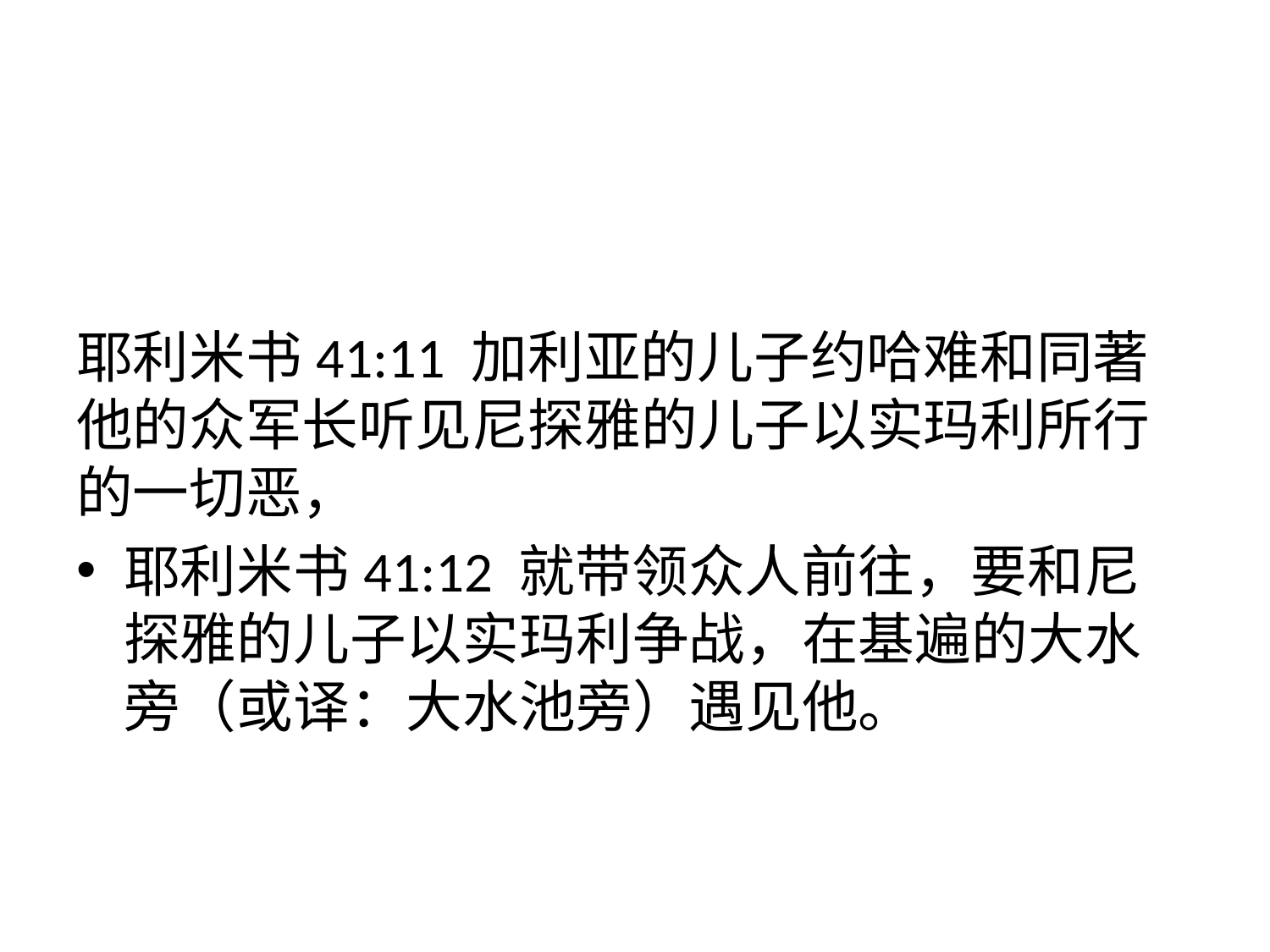

#

耶利米书41:11 加利亚的儿子约哈难和同著他的众军长听见尼探雅的儿子以实玛利所行的一切恶，
耶利米书41:12 就带领众人前往，要和尼探雅的儿子以实玛利争战，在基遍的大水旁（或译：大水池旁）遇见他。